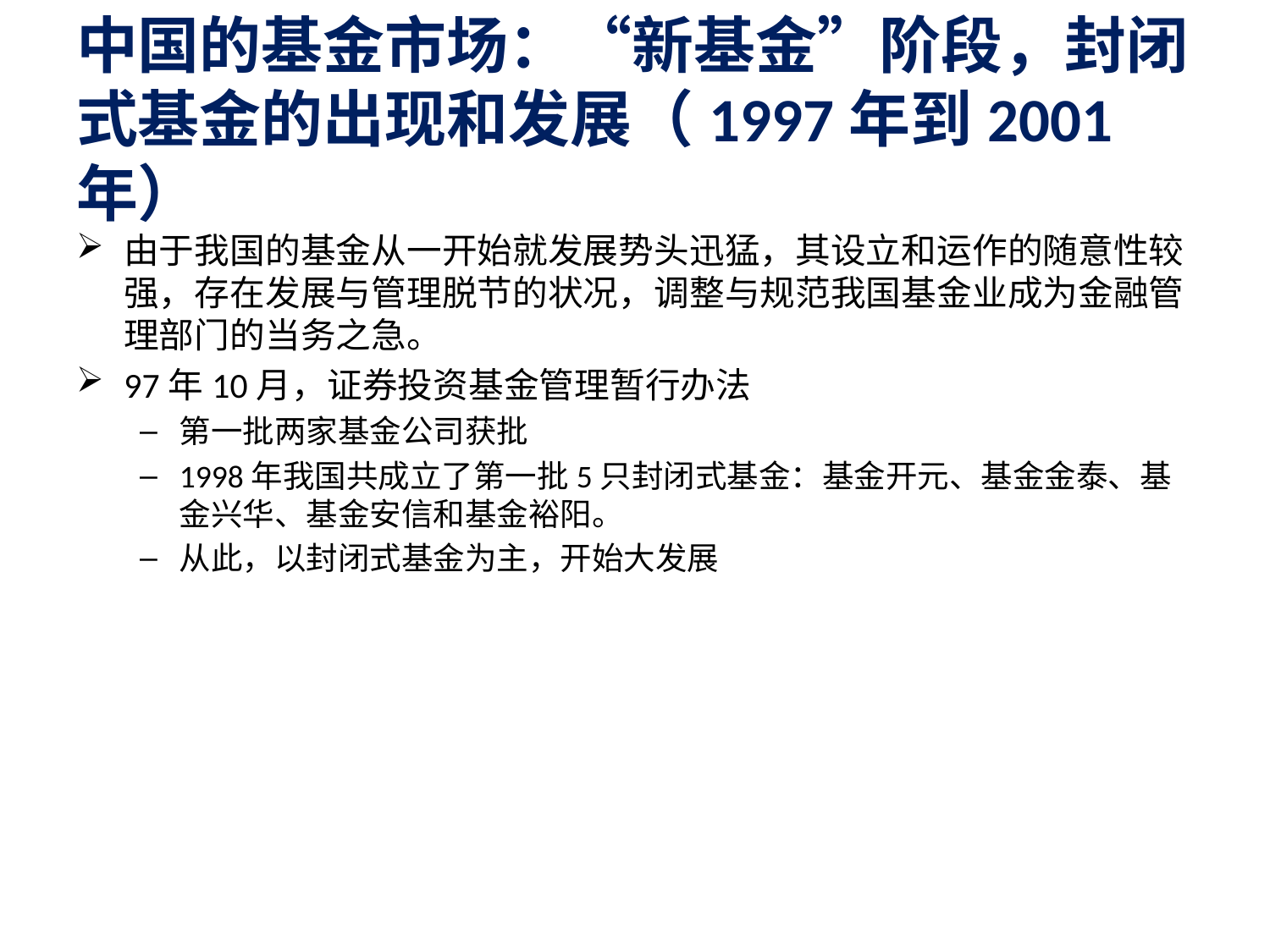

# 中国的基金市场：“新基金”阶段，封闭式基金的出现和发展（1997年到2001年）
由于我国的基金从一开始就发展势头迅猛，其设立和运作的随意性较强，存在发展与管理脱节的状况，调整与规范我国基金业成为金融管理部门的当务之急。
97年10月，证券投资基金管理暂行办法
第一批两家基金公司获批
1998年我国共成立了第一批5只封闭式基金：基金开元、基金金泰、基金兴华、基金安信和基金裕阳。
从此，以封闭式基金为主，开始大发展